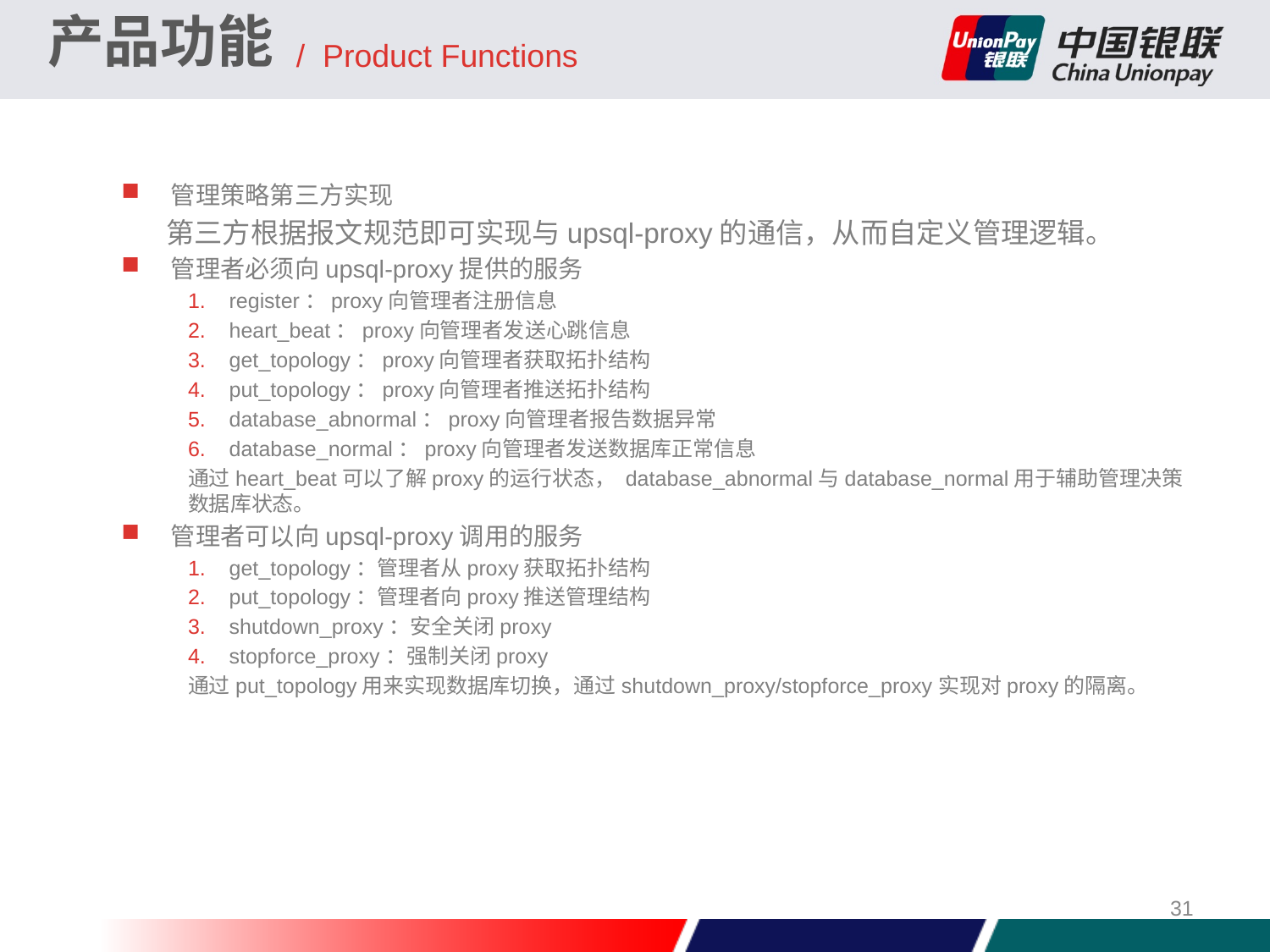

产品功能
/  Product Functions
管理策略第三方实现
      第三方根据报文规范即可实现与upsql-proxy的通信，从而自定义管理逻辑。
管理者必须向upsql-proxy提供的服务
register：proxy向管理者注册信息
heart_beat：proxy向管理者发送心跳信息
get_topology：proxy向管理者获取拓扑结构
put_topology：proxy向管理者推送拓扑结构
database_abnormal：proxy向管理者报告数据异常
database_normal：proxy向管理者发送数据库正常信息
通过heart_beat可以了解proxy的运行状态， database_abnormal与database_normal用于辅助管理决策数据库状态。
管理者可以向upsql-proxy调用的服务
get_topology：管理者从proxy获取拓扑结构
put_topology：管理者向proxy推送管理结构
shutdown_proxy：安全关闭proxy
stopforce_proxy：强制关闭proxy
通过put_topology用来实现数据库切换，通过shutdown_proxy/stopforce_proxy实现对proxy的隔离。

31